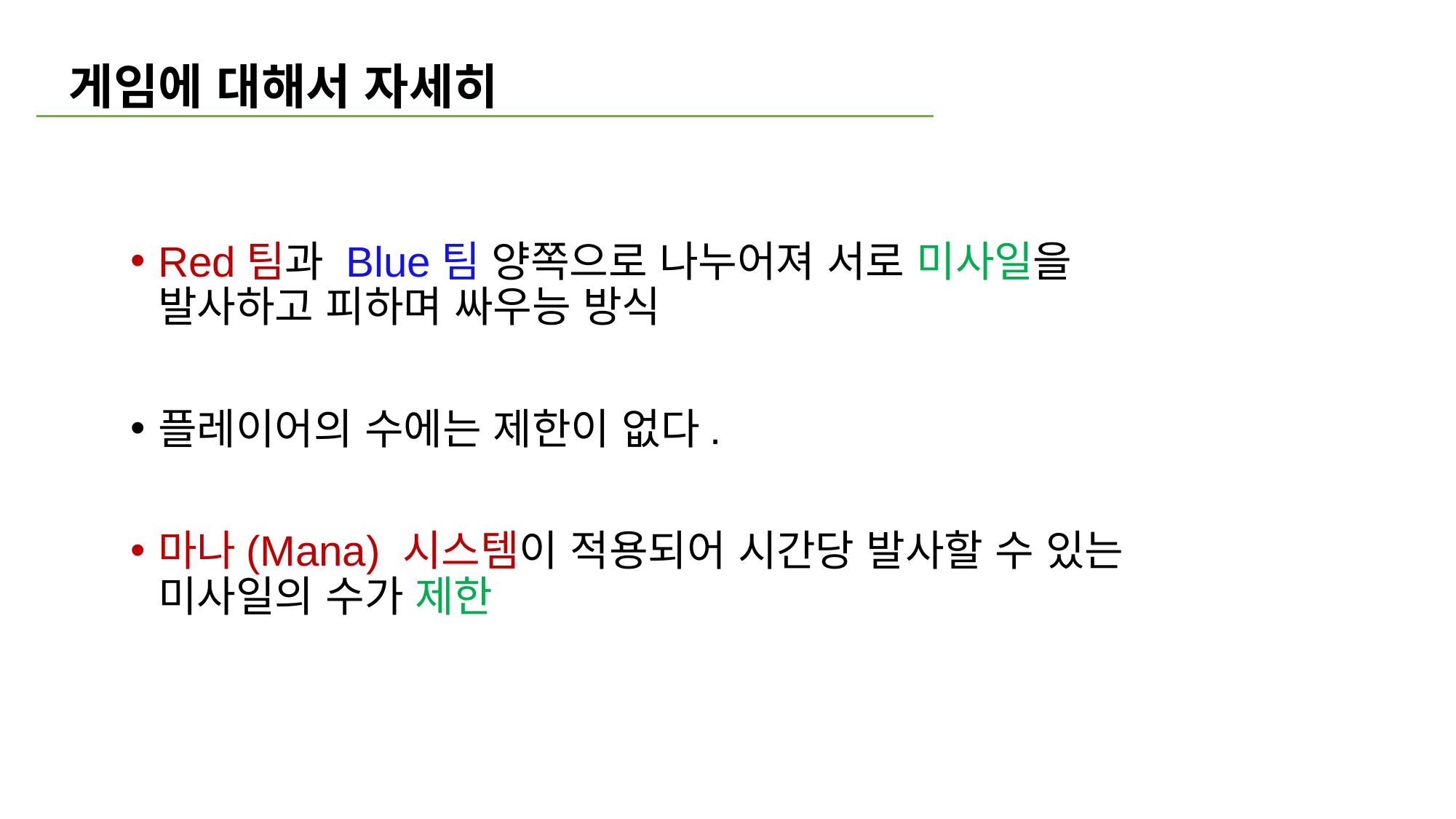

게임에 대해서 자세히

Red팀과 Blue팀 양쪽으로 나누어져 서로 미사일을 발사하고 피하며 싸우능 방식

플레이어의 수에는 제한이 없다.

마나(Mana) 시스템이 적용되어 시간당 발사할 수 있는 미사일의 수가 제한